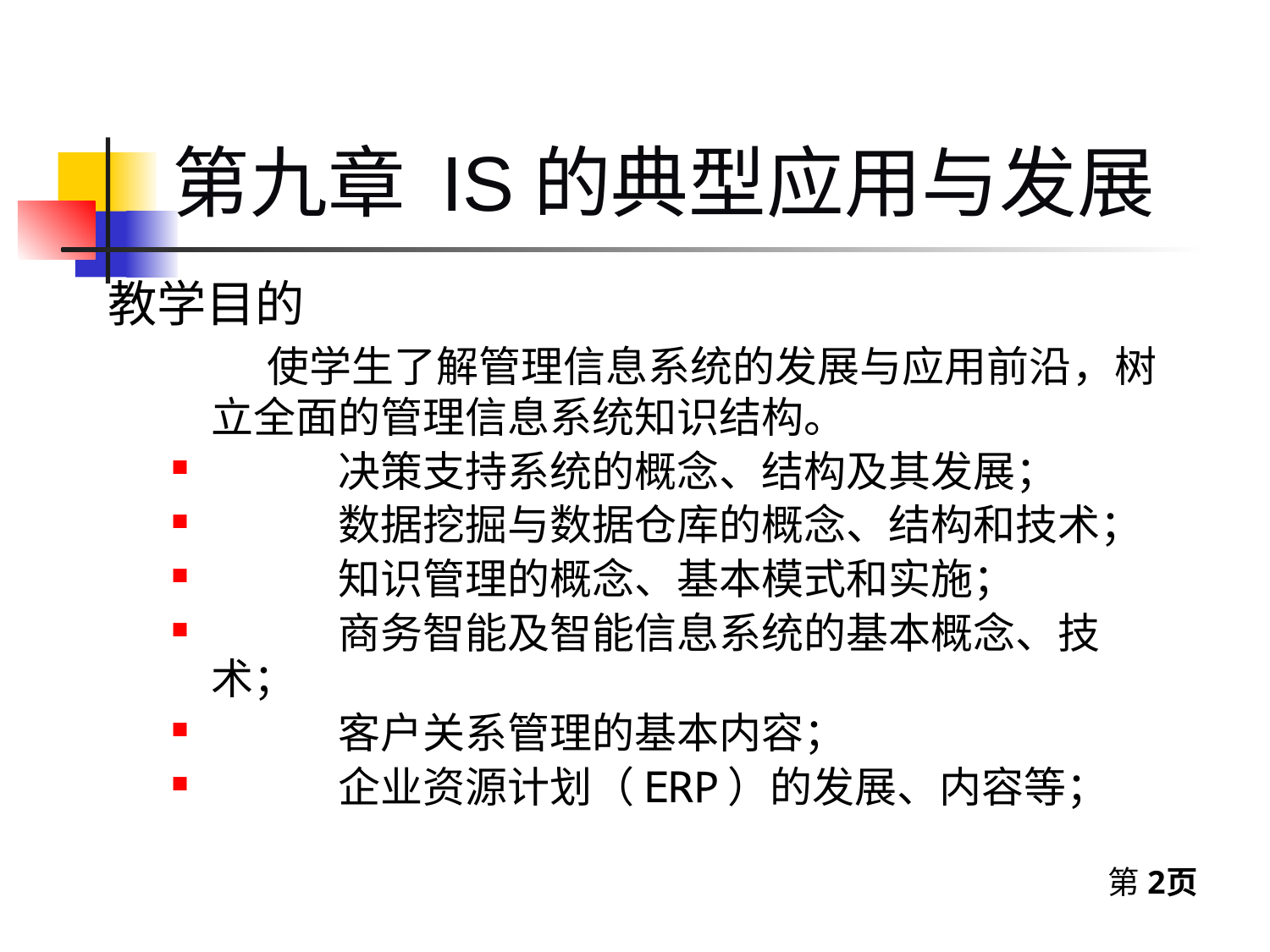

# 第九章 IS的典型应用与发展
教学目的
         使学生了解管理信息系统的发展与应用前沿，树立全面的管理信息系统知识结构。
	决策支持系统的概念、结构及其发展；
	数据挖掘与数据仓库的概念、结构和技术；
	知识管理的概念、基本模式和实施；
	商务智能及智能信息系统的基本概念、技术；
	客户关系管理的基本内容；
	企业资源计划（ERP）的发展、内容等；